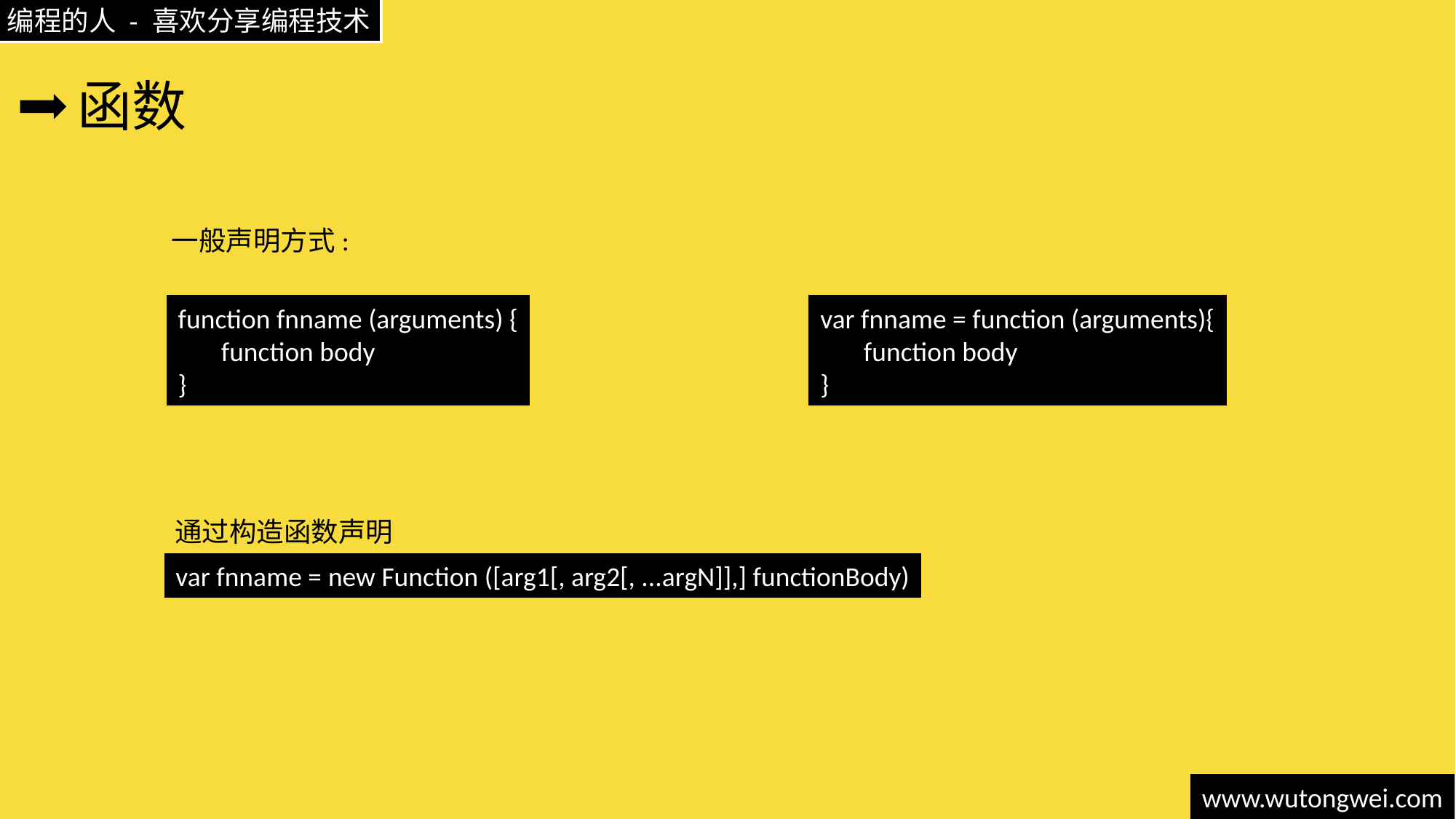

# 函数
一般声明方式:
function fnname (arguments) {
       function body
}
var fnname = function (arguments){
       function body
}
通过构造函数声明
var fnname = new Function ([arg1[, arg2[, ...argN]],] functionBody)